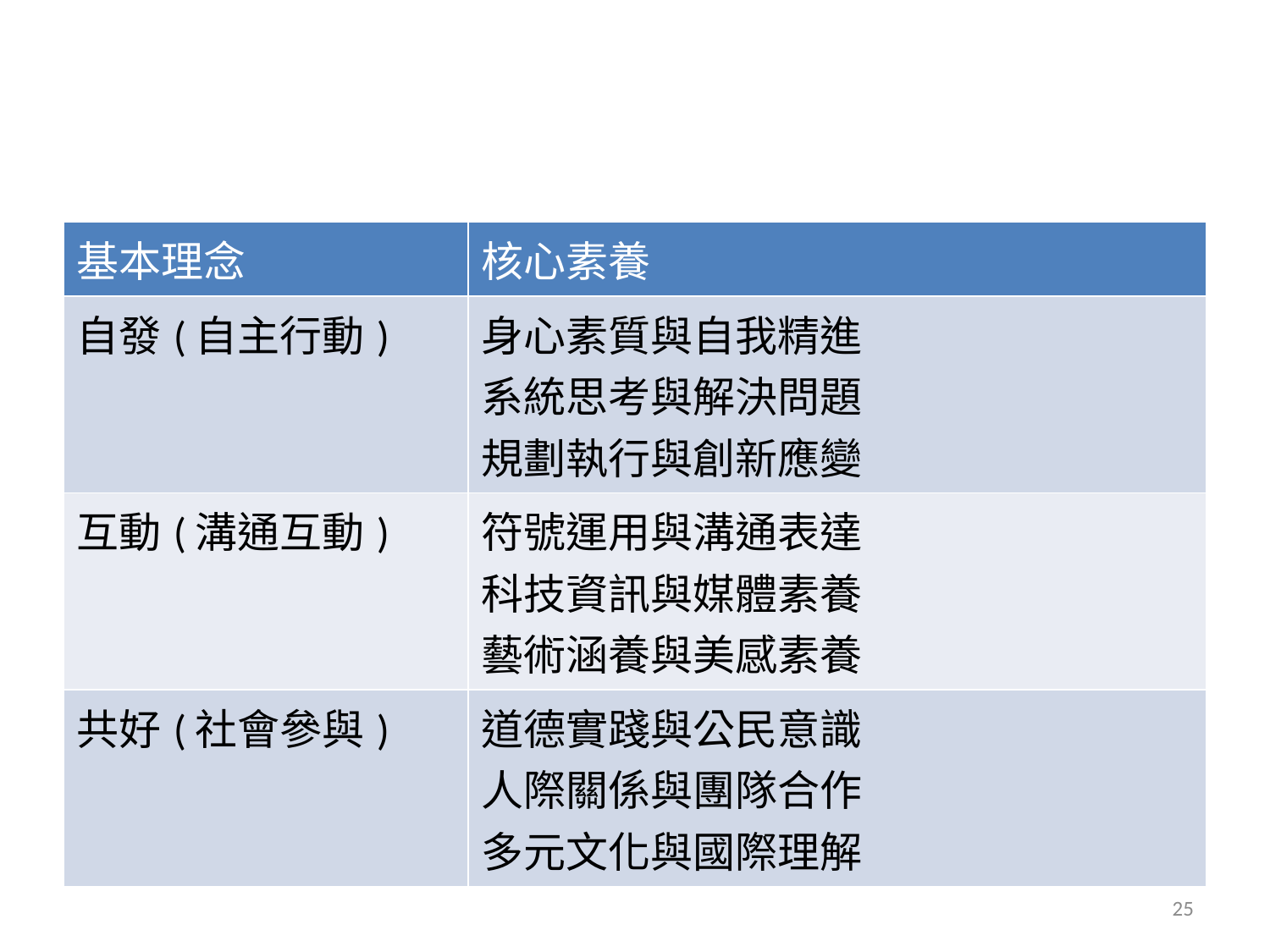

#
| 基本理念 | 核心素養 |
| --- | --- |
| 自發(自主行動) | 身心素質與自我精進 系統思考與解決問題 規劃執行與創新應變 |
| 互動(溝通互動) | 符號運用與溝通表達 科技資訊與媒體素養 藝術涵養與美感素養 |
| 共好(社會參與) | 道德實踐與公民意識 人際關係與團隊合作 多元文化與國際理解 |
25